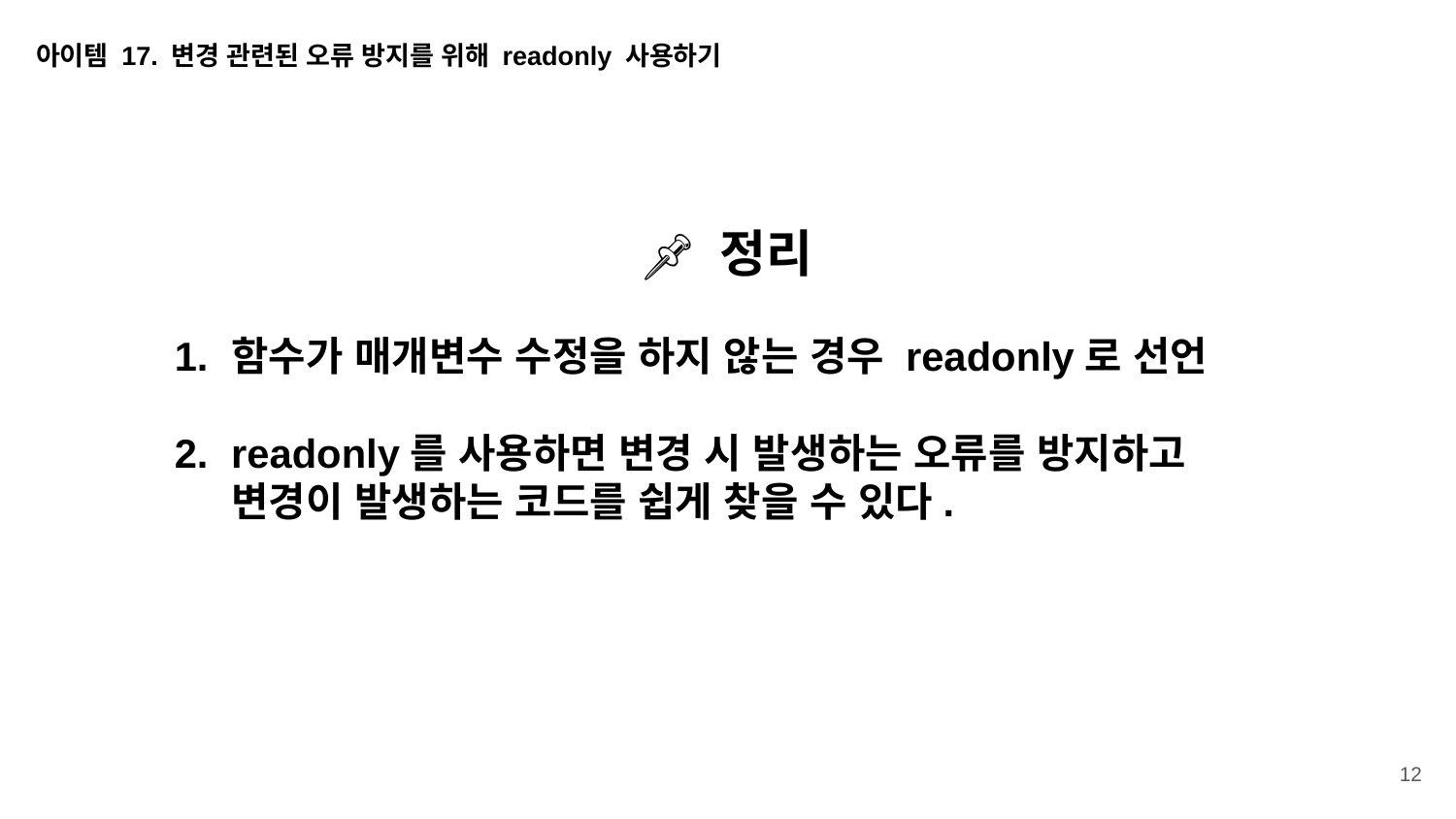

아이템 17. 변경 관련된 오류 방지를 위해 readonly 사용하기
📌 정리

함수가 매개변수 수정을 하지 않는 경우 readonly로 선언

readonly를 사용하면 변경 시 발생하는 오류를 방지하고 변경이 발생하는 코드를 쉽게 찾을 수 있다.

12